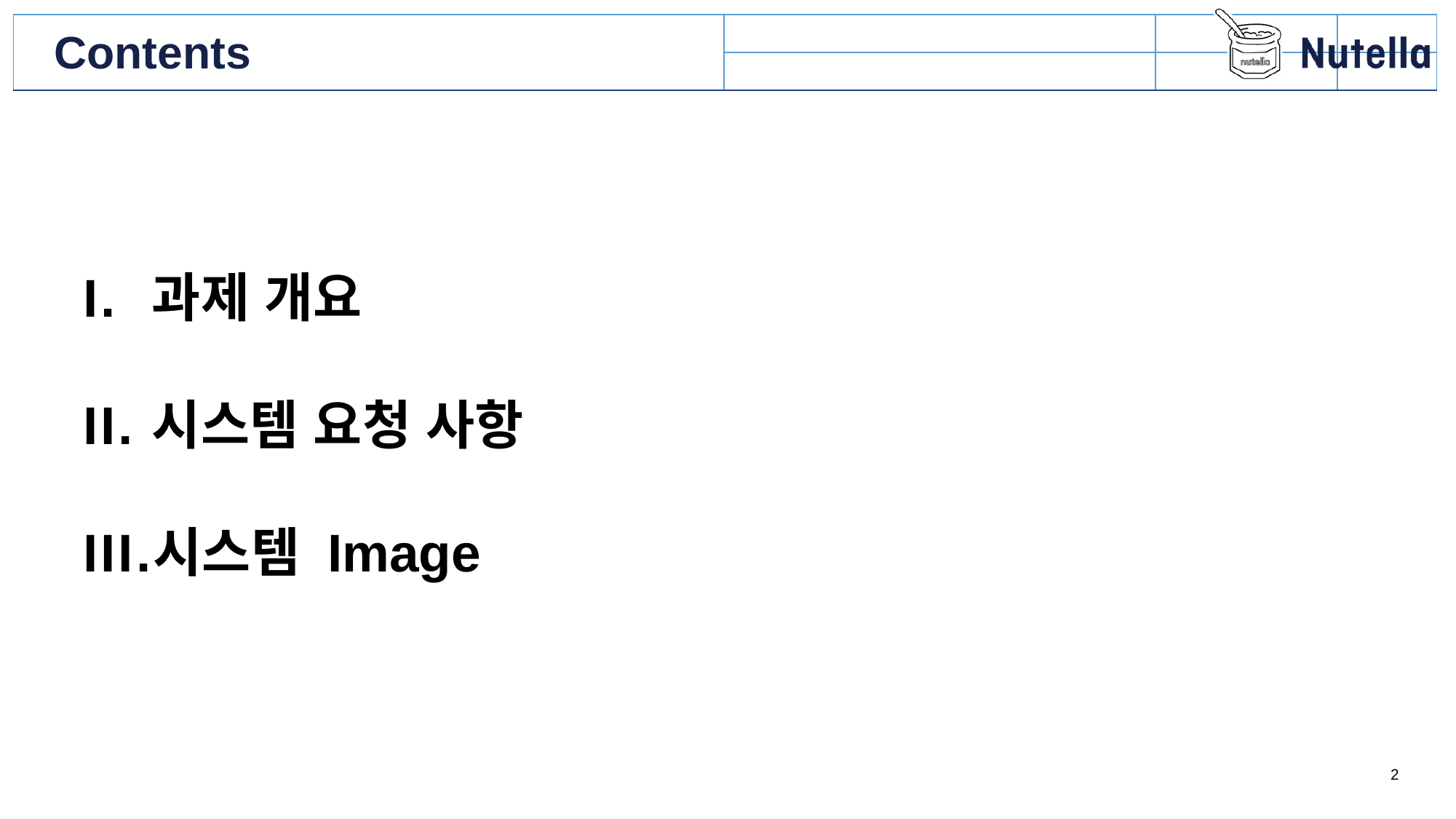

Contents
과제 개요
시스템 요청 사항
시스템 Image
2